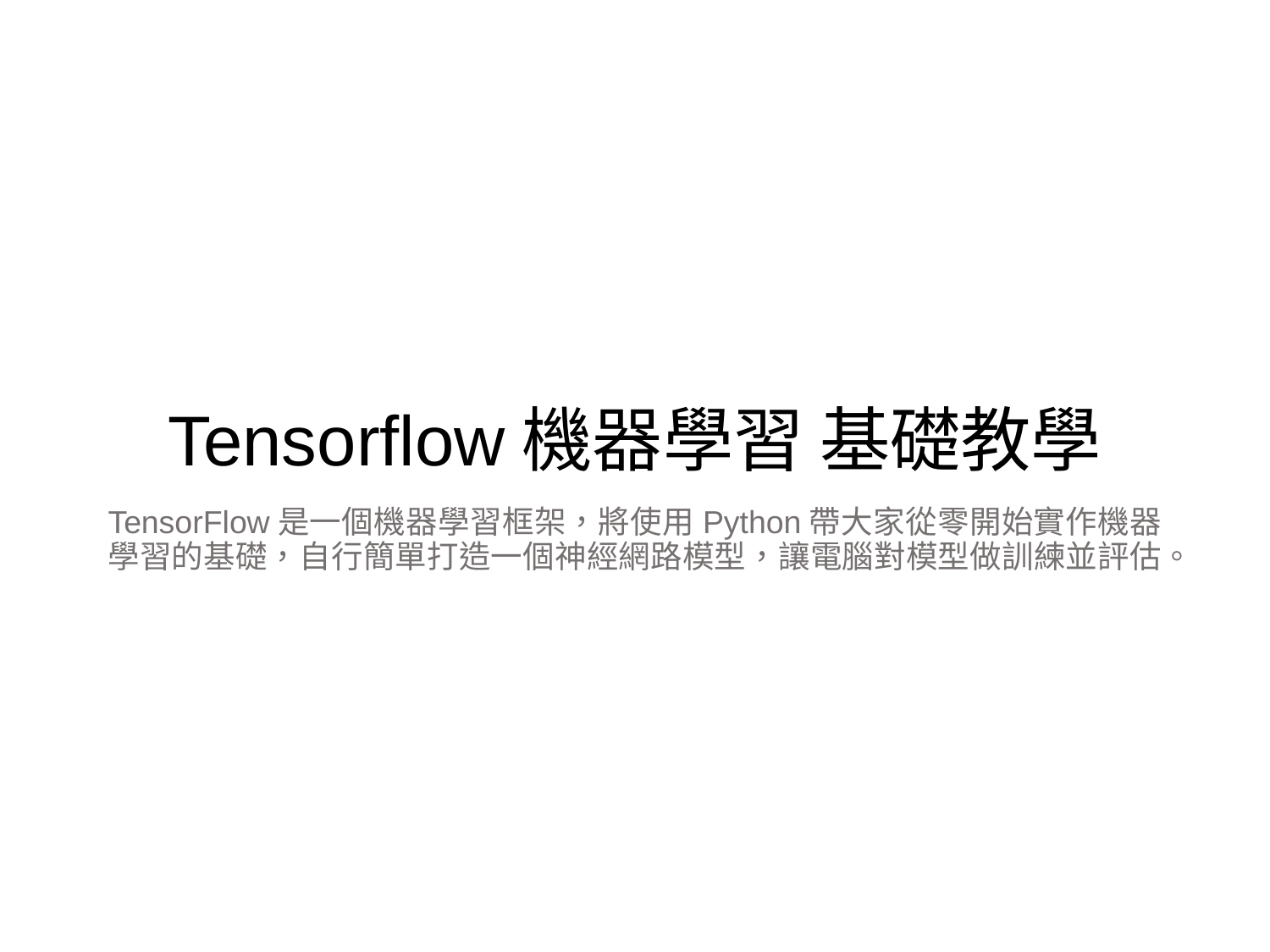

# Tensorflow機器學習 基礎教學
TensorFlow是一個機器學習框架，將使用Python帶大家從零開始實作機器學習的基礎，自行簡單打造一個神經網路模型，讓電腦對模型做訓練並評估。